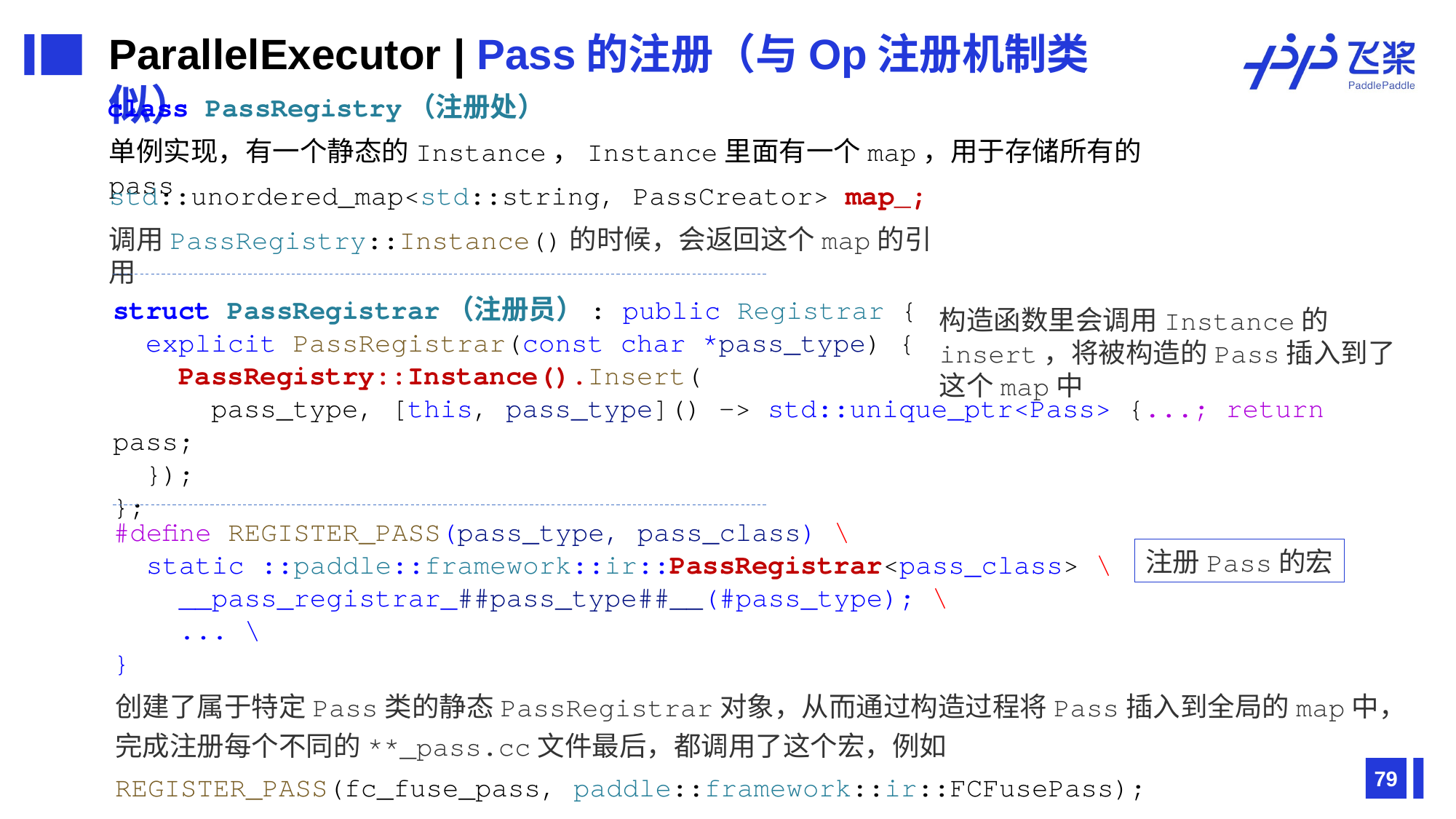

ParallelExecutor | Pass的注册（与Op注册机制类似）
class PassRegistry（注册处）
单例实现，有一个静态的Instance，Instance里面有一个map，用于存储所有的pass
std::unordered_map<std::string, PassCreator> map_;
调用PassRegistry::Instance()的时候，会返回这个map的引用
struct PassRegistrar（注册员）: public Registrar {
  explicit PassRegistrar(const char *pass_type) {
    PassRegistry::Instance().Insert(
      pass_type, [this, pass_type]() -> std::unique_ptr<Pass> {...; return pass;
  });
};
构造函数里会调用Instance的insert，将被构造的Pass插入到了这个map中
#define REGISTER_PASS(pass_type, pass_class) \
  static ::paddle::framework::ir::PassRegistrar<pass_class> \
    __pass_registrar_##pass_type##__(#pass_type); \
    ... \
}
注册Pass的宏
创建了属于特定Pass类的静态PassRegistrar对象，从而通过构造过程将Pass插入到全局的map中，完成注册每个不同的**_pass.cc文件最后，都调用了这个宏，例如
79
REGISTER_PASS(fc_fuse_pass, paddle::framework::ir::FCFusePass);